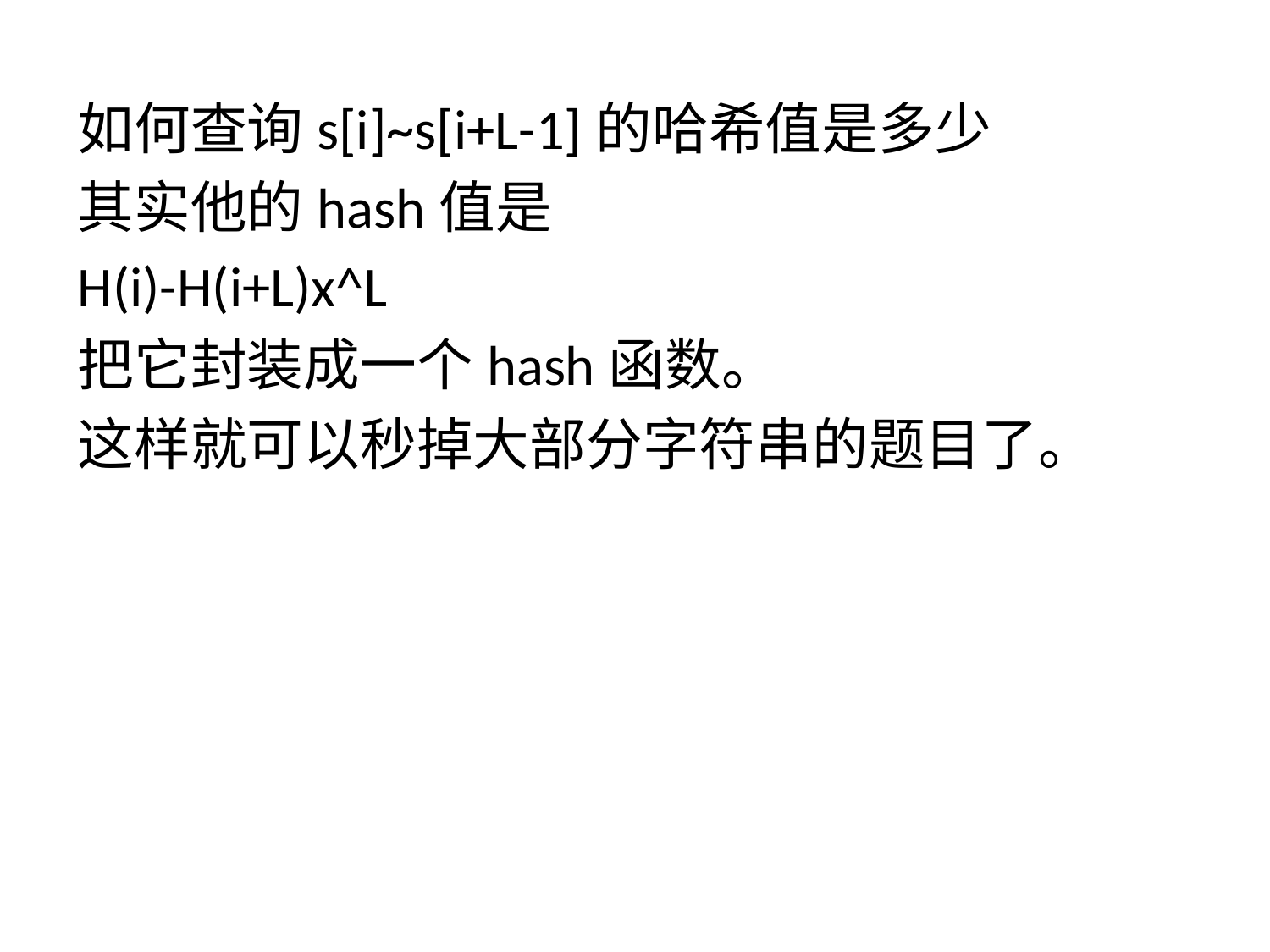

如何查询s[i]~s[i+L-1]的哈希值是多少
其实他的hash值是
H(i)-H(i+L)x^L
把它封装成一个hash函数。
这样就可以秒掉大部分字符串的题目了。